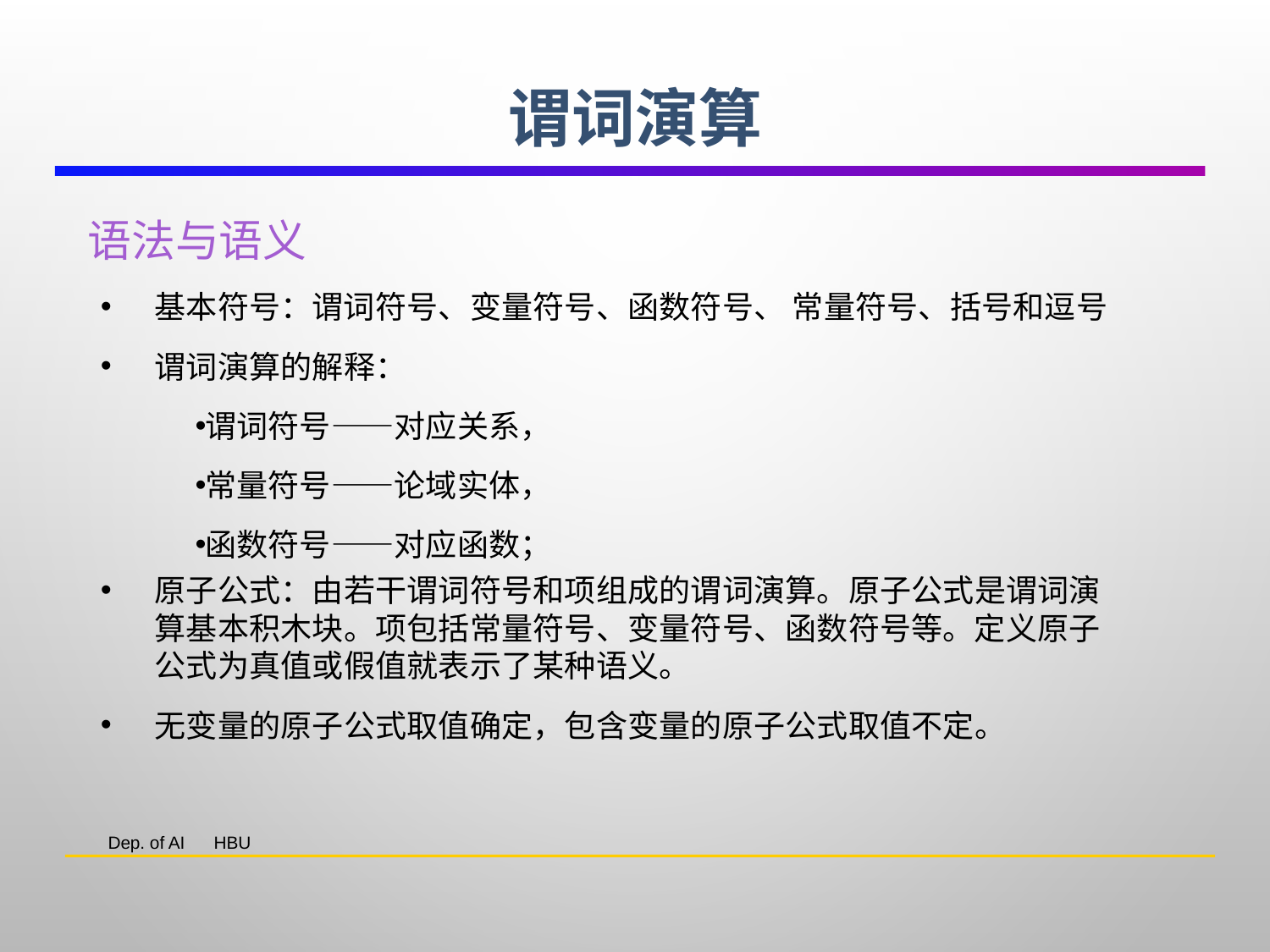

# 谓词演算
语法与语义
基本符号：谓词符号、变量符号、函数符号、 常量符号、括号和逗号
谓词演算的解释：
谓词符号——对应关系，
常量符号——论域实体，
函数符号——对应函数；
原子公式：由若干谓词符号和项组成的谓词演算。原子公式是谓词演算基本积木块。项包括常量符号、变量符号、函数符号等。定义原子公式为真值或假值就表示了某种语义。
无变量的原子公式取值确定，包含变量的原子公式取值不定。

Dep. of AI      HBU

14